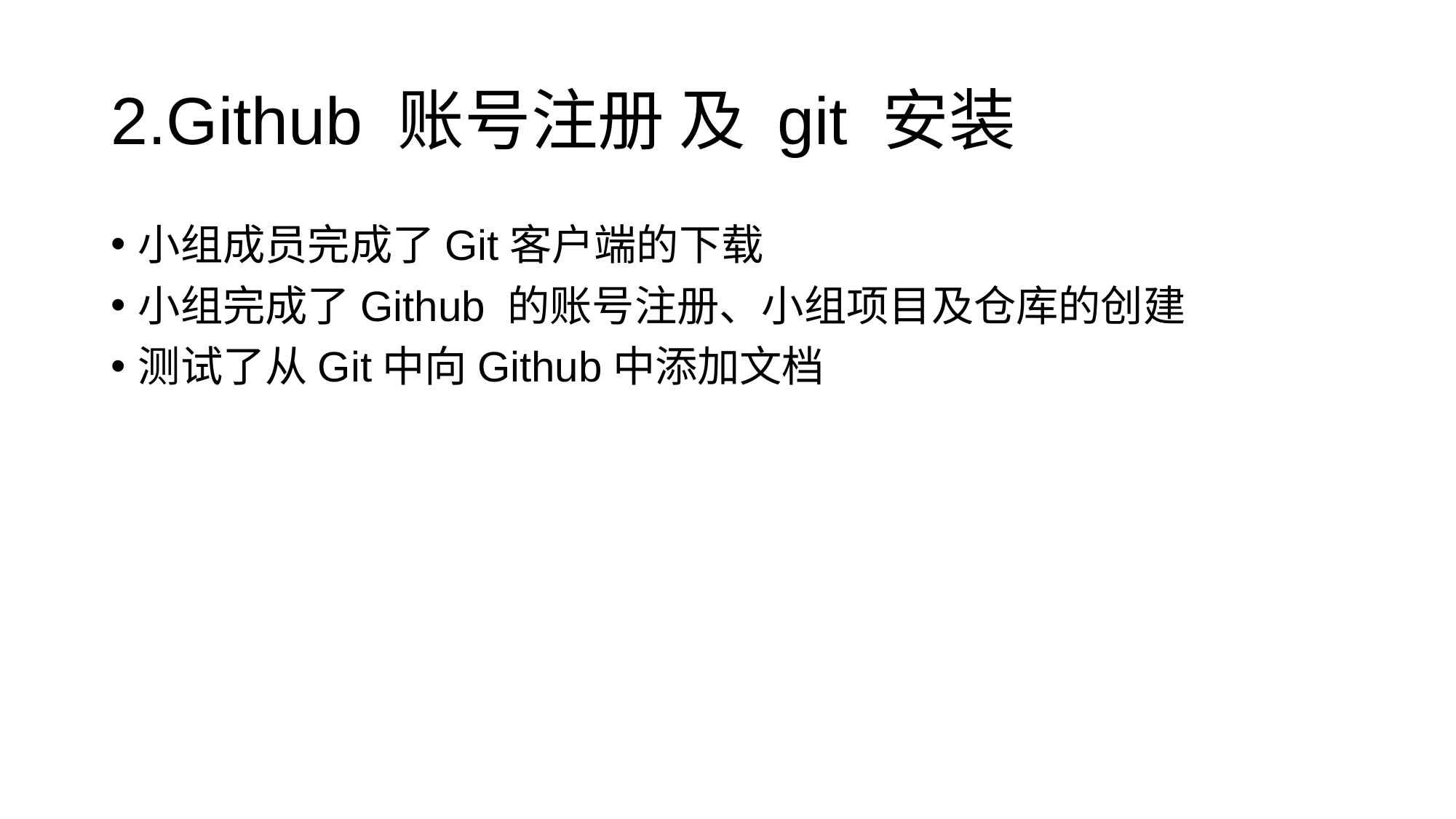

# 2.Github 账号注册 及 git 安装
小组成员完成了Git客户端的下载
小组完成了Github 的账号注册、小组项目及仓库的创建
测试了从Git中向Github中添加文档